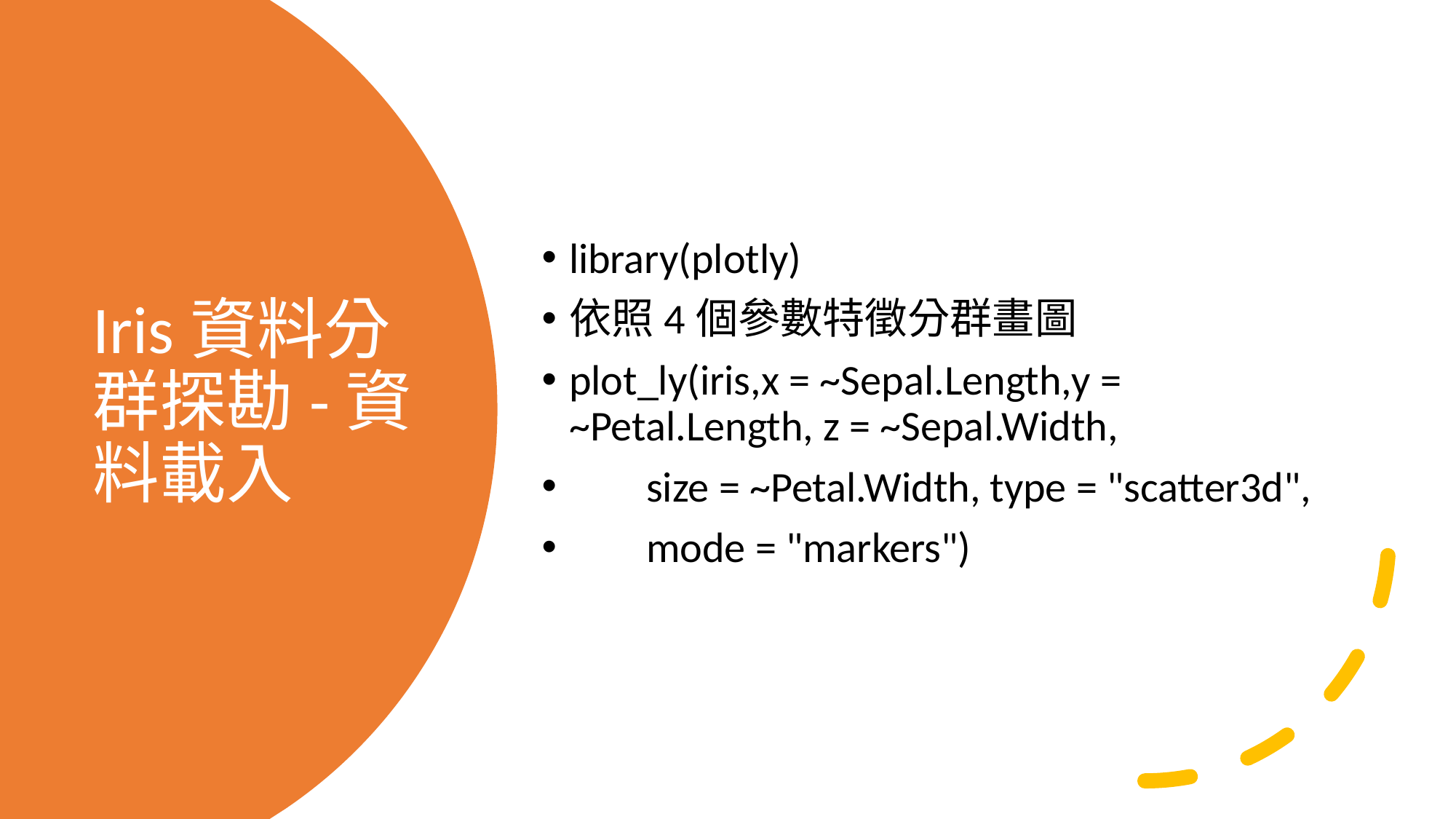

library(plotly)
依照4個參數特徵分群畫圖
plot_ly(iris,x = ~Sepal.Length,y = ~Petal.Length, z = ~Sepal.Width,
        size = ~Petal.Width, type = "scatter3d",
        mode = "markers")
# Iris資料分群探勘-資料載入